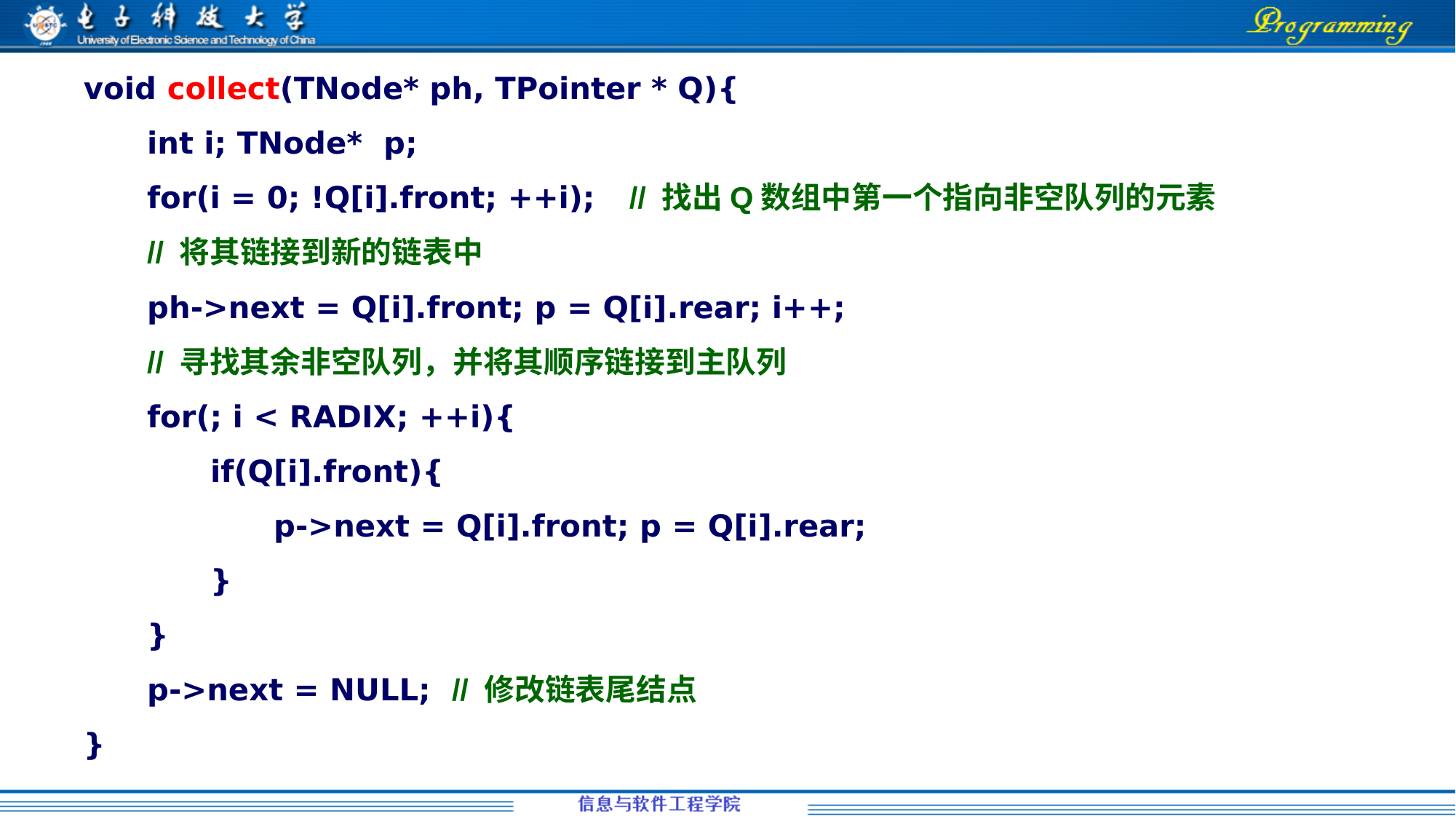

void collect(TNode* ph, TPointer * Q){
      int i; TNode*  p;
      for(i = 0; !Q[i].front; ++i); 	// 找出Q数组中第一个指向非空队列的元素
      // 将其链接到新的链表中
      ph->next = Q[i].front; p = Q[i].rear; i++;
      // 寻找其余非空队列，并将其顺序链接到主队列
      for(; i < RADIX; ++i){
            if(Q[i].front){
                  p->next = Q[i].front; p = Q[i].rear;
            }
      }
      p->next = NULL;  // 修改链表尾结点
}